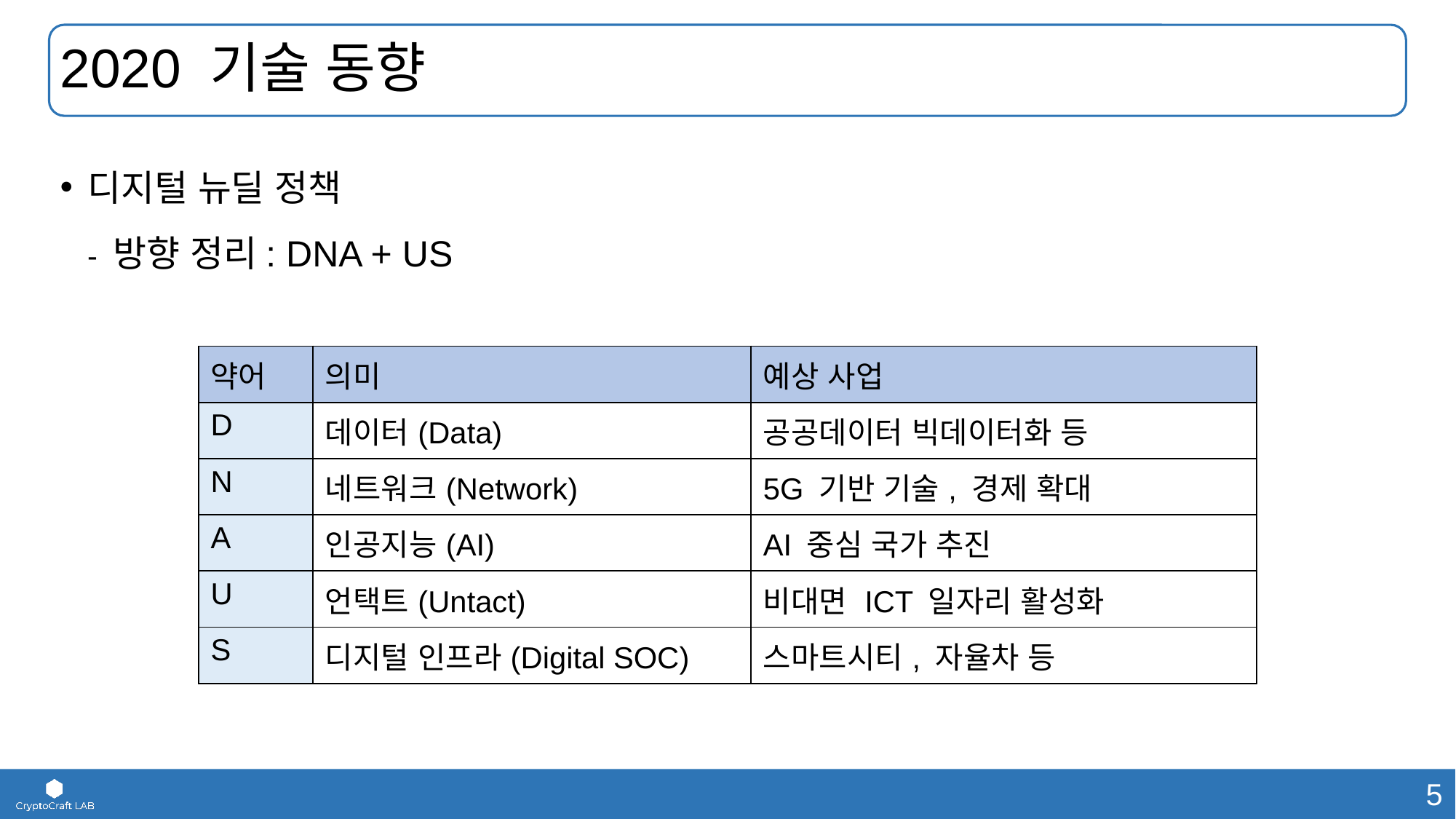

# 2020 기술 동향
디지털 뉴딜 정책
- 방향 정리: DNA + US
| 약어 | 의미 | 예상 사업 |
| --- | --- | --- |
| D | 데이터(Data) | 공공데이터 빅데이터화 등 |
| N | 네트워크(Network) | 5G 기반 기술, 경제 확대 |
| A | 인공지능(AI) | AI 중심 국가 추진 |
| U | 언택트(Untact) | 비대면 ICT 일자리 활성화 |
| S | 디지털 인프라(Digital SOC) | 스마트시티, 자율차 등 |